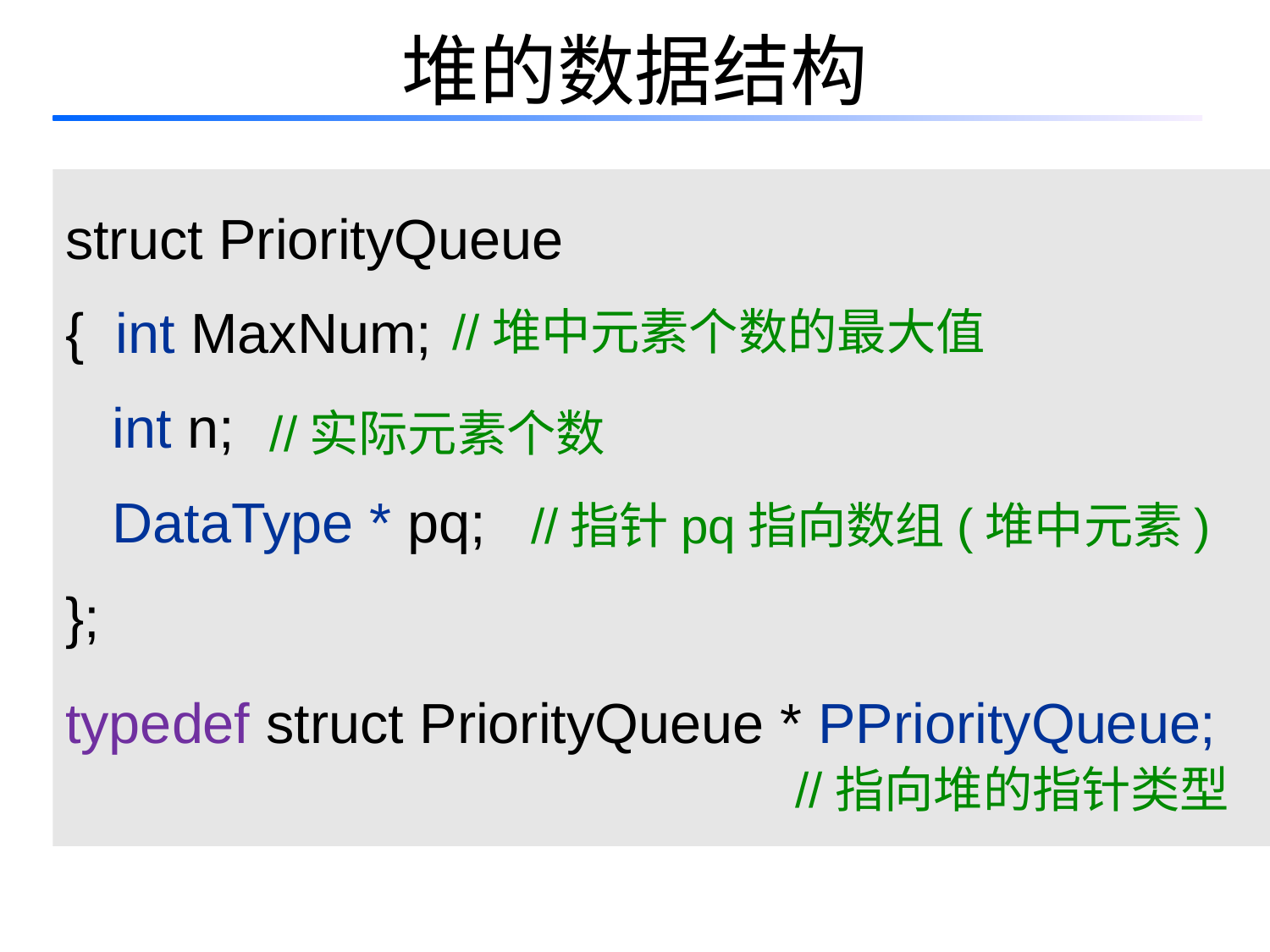

# 堆的数据结构

struct PriorityQueue
{  int MaxNum;
   int n;
   DataType * pq;
};
typedef struct PriorityQueue * PPriorityQueue;
//堆中元素个数的最大值
//实际元素个数
//指针pq指向数组(堆中元素)
//指向堆的指针类型